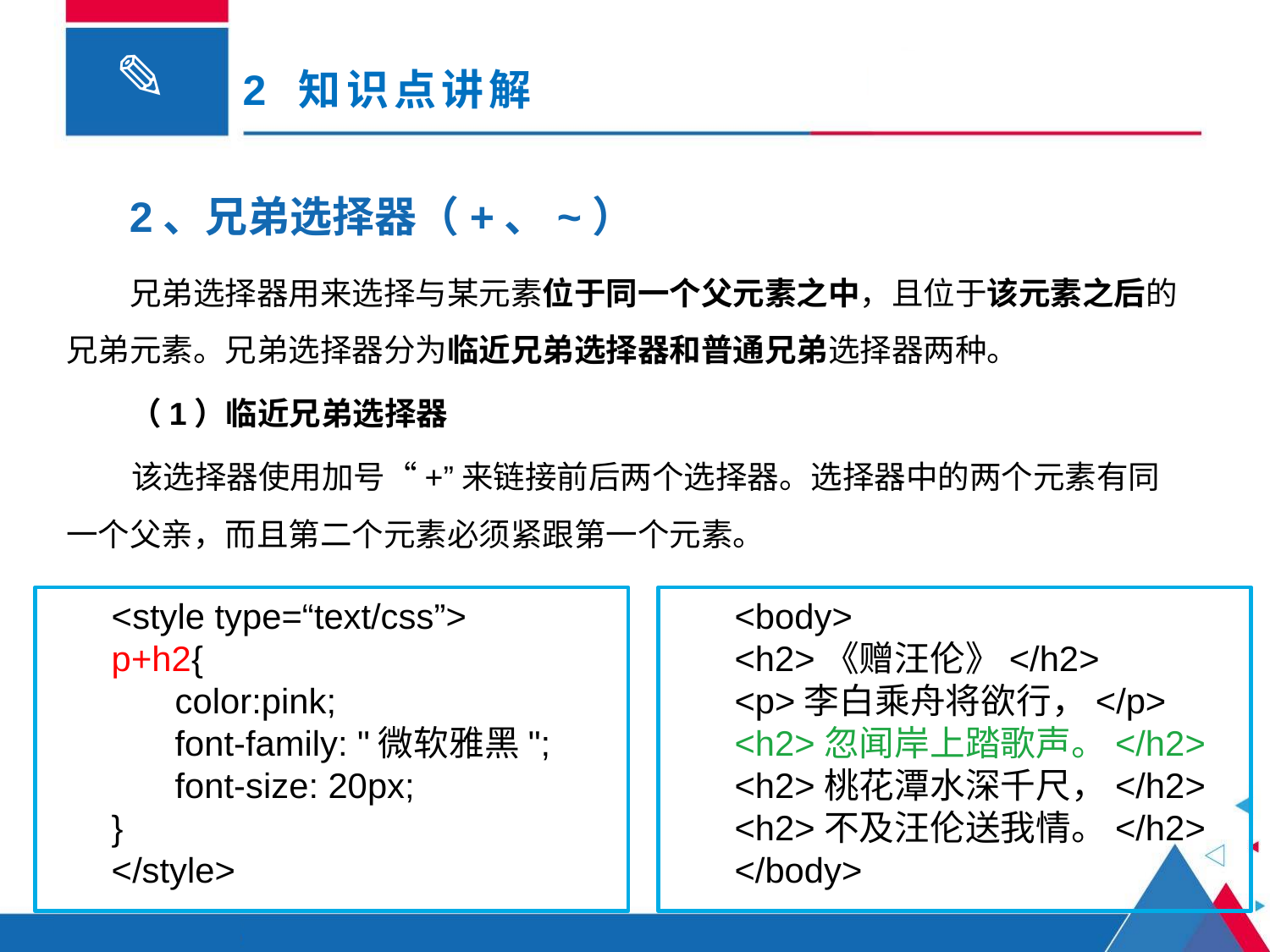

# 2 知识点讲解
2、兄弟选择器（+、~）
兄弟选择器用来选择与某元素位于同一个父元素之中，且位于该元素之后的兄弟元素。兄弟选择器分为临近兄弟选择器和普通兄弟选择器两种。
（1）临近兄弟选择器
        该选择器使用加号“+”来链接前后两个选择器。选择器中的两个元素有同一个父亲，而且第二个元素必须紧跟第一个元素。
<style type=“text/css”>
p+h2{
	color:pink;
	font-family: "微软雅黑";
	font-size: 20px;
}
</style>
<body>
<h2>《赠汪伦》</h2>
<p>李白乘舟将欲行，</p>
<h2>忽闻岸上踏歌声。</h2>
<h2>桃花潭水深千尺，</h2>
<h2>不及汪伦送我情。</h2>
</body>